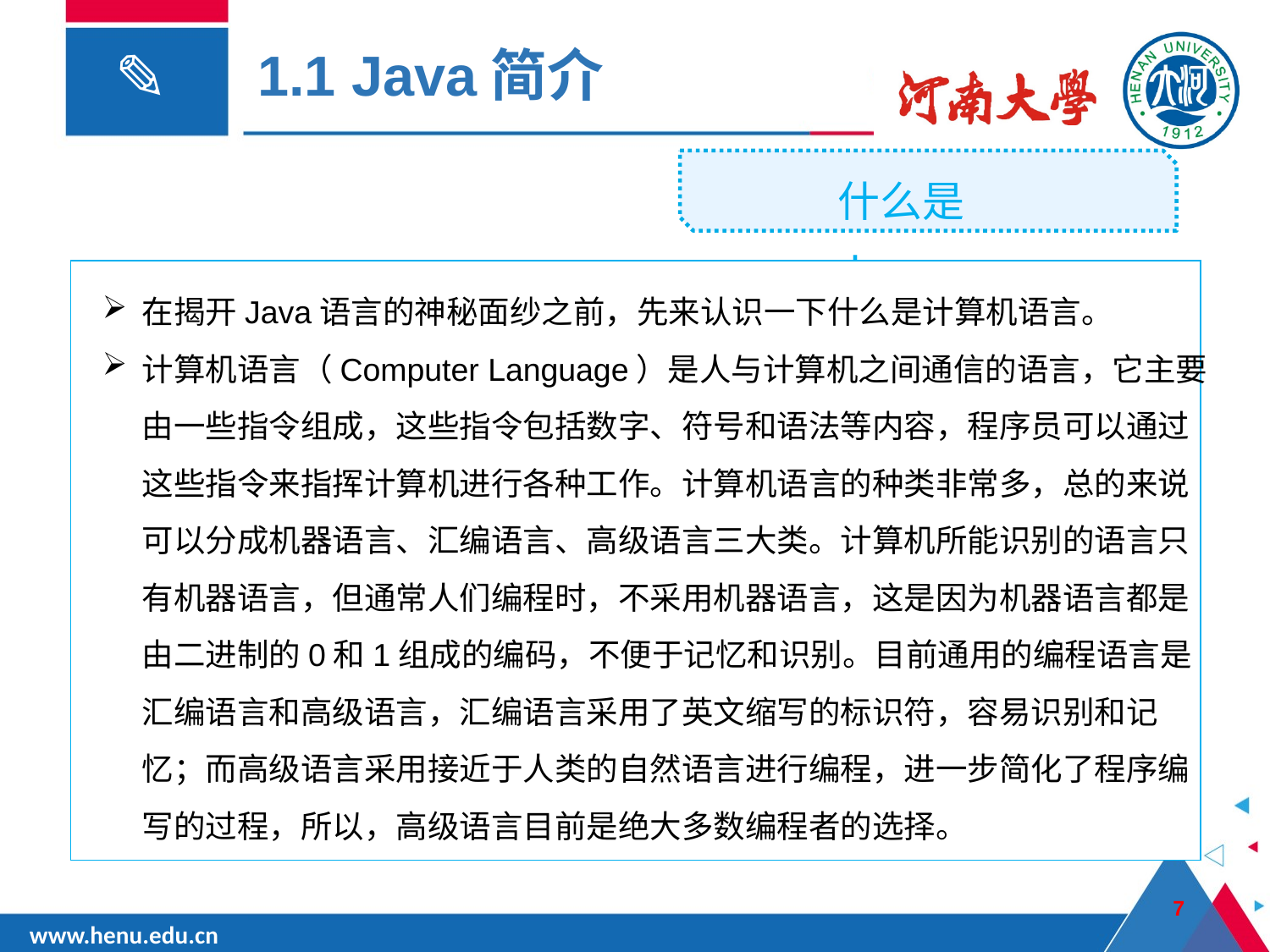

1.1 Java简介

什么是Java

在揭开Java语言的神秘面纱之前，先来认识一下什么是计算机语言。
计算机语言（Computer Language）是人与计算机之间通信的语言，它主要由一些指令组成，这些指令包括数字、符号和语法等内容，程序员可以通过这些指令来指挥计算机进行各种工作。计算机语言的种类非常多，总的来说可以分成机器语言、汇编语言、高级语言三大类。计算机所能识别的语言只有机器语言，但通常人们编程时，不采用机器语言，这是因为机器语言都是由二进制的0和1组成的编码，不便于记忆和识别。目前通用的编程语言是汇编语言和高级语言，汇编语言采用了英文缩写的标识符，容易识别和记忆；而高级语言采用接近于人类的自然语言进行编程，进一步简化了程序编写的过程，所以，高级语言目前是绝大多数编程者的选择。
7